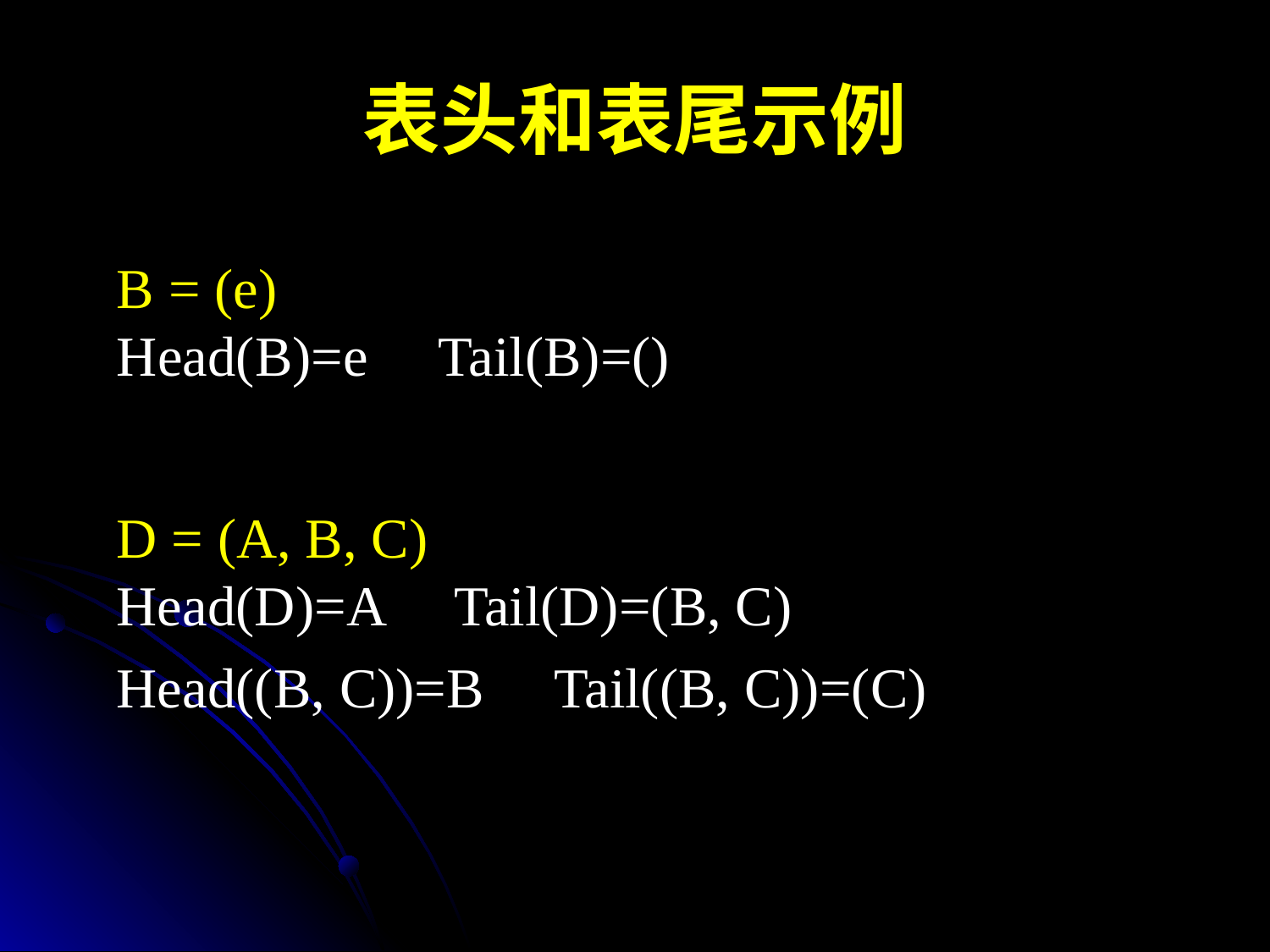

# 表头和表尾示例
B = (e)
Head(B)=e     Tail(B)=()
D = (A, B, C)
Head(D)=A     Tail(D)=(B, C)
Head((B, C))=B     Tail((B, C))=(C)